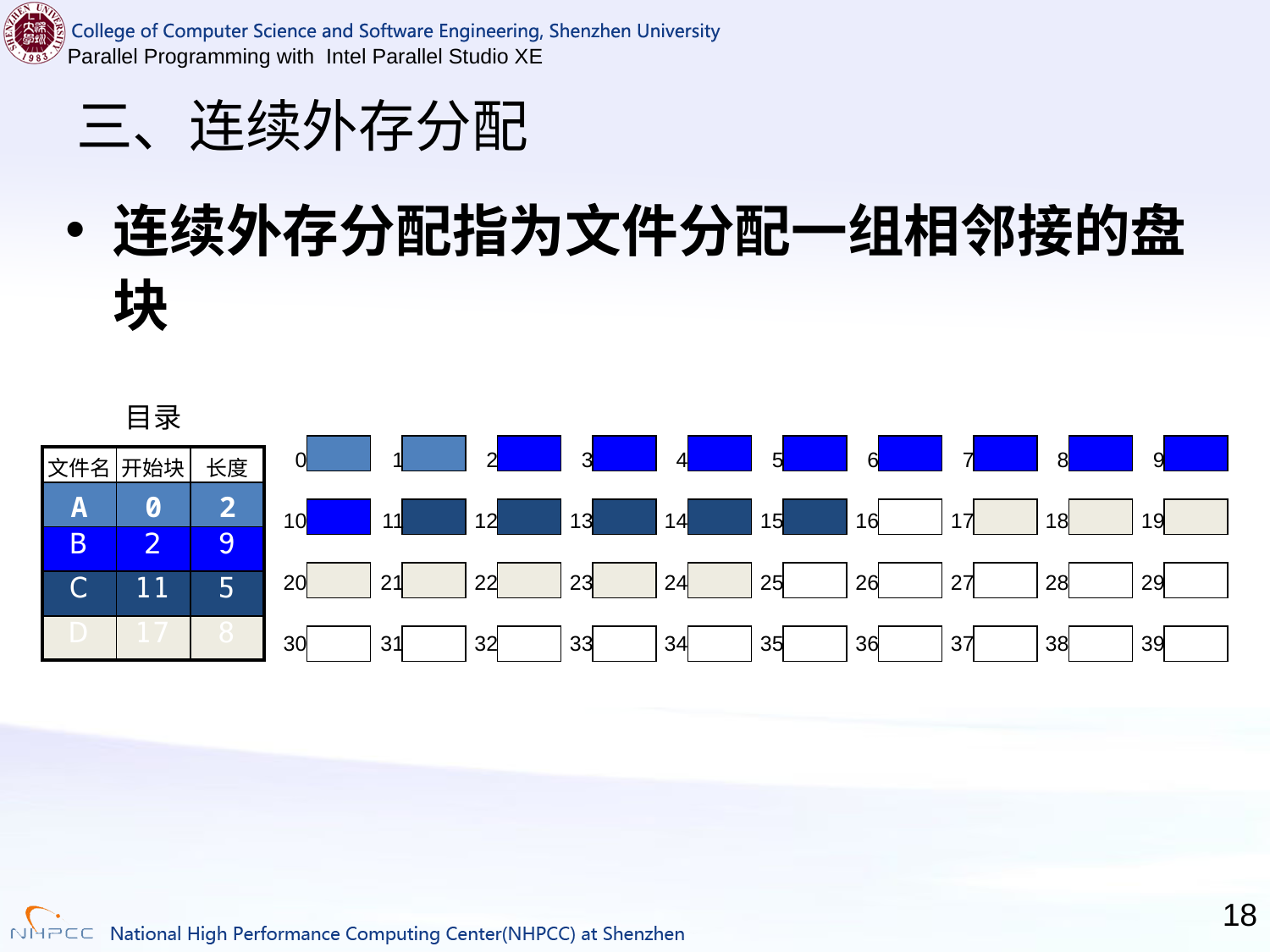

# 三、连续外存分配
连续外存分配指为文件分配一组相邻接的盘块
目录
0
10
20
30
1
11
21
31
2
12
22
32
3
13
23
33
4
14
24
34
5
15
25
35
6
16
26
36
7
17
27
37
8
18
28
38
9
19
29
39

| 文件名 | 开始块 | 长度 |
| --- | --- | --- |
| A | 0 | 2 |
| B | 2 | 9 |
| C | 11 | 5 |
| D | 17 | 8 |
18